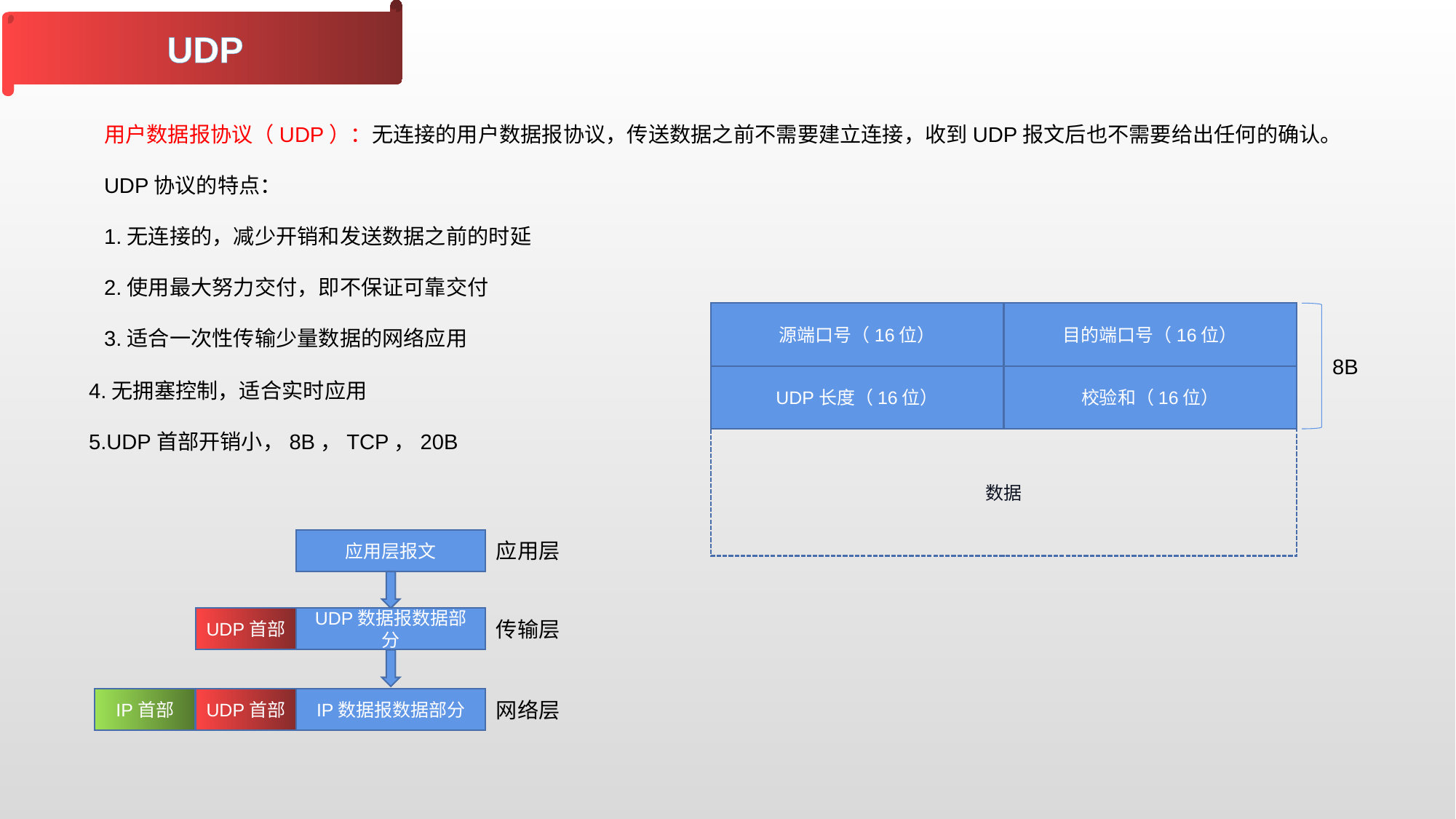

UDP
用户数据报协议（UDP）：无连接的用户数据报协议，传送数据之前不需要建立连接，收到UDP报文后也不需要给出任何的确认。

UDP协议的特点：

1.无连接的，减少开销和发送数据之前的时延

2.使用最大努力交付，即不保证可靠交付

3.适合一次性传输少量数据的网络应用
源端口号（16位）
目的端口号（16位）

8B
UDP长度（16位）
校验和（16位）
4.无拥塞控制，适合实时应用

5.UDP首部开销小，8B，TCP，20B
数据
应用层报文
应用层

UDP首部
UDP数据报数据部分
传输层

IP首部
UDP首部
IP数据报数据部分
网络层